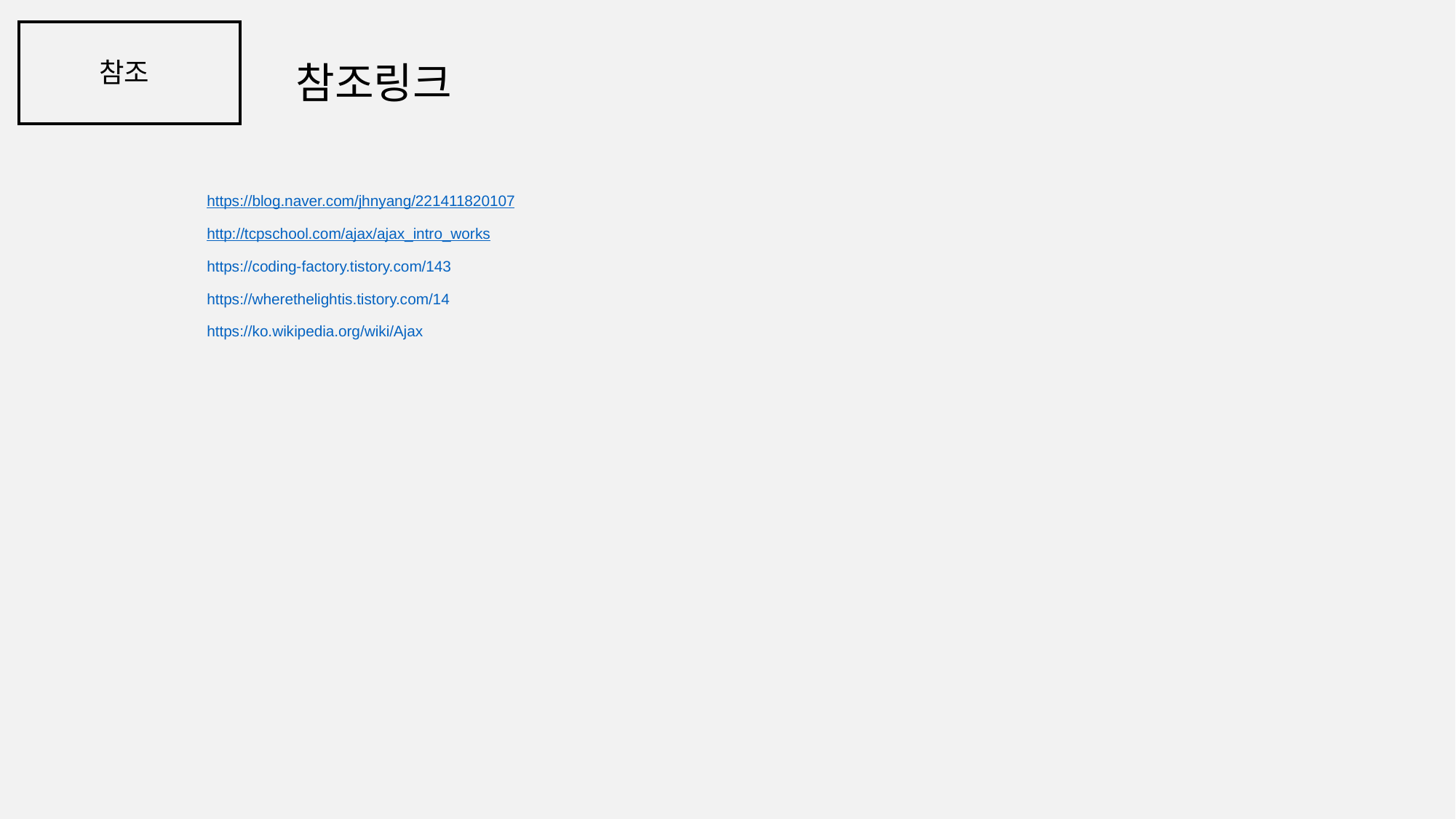

참조

참조링크
https://blog.naver.com/jhnyang/221411820107

http://tcpschool.com/ajax/ajax_intro_works

https://coding-factory.tistory.com/143

https://wherethelightis.tistory.com/14

https://ko.wikipedia.org/wiki/Ajax